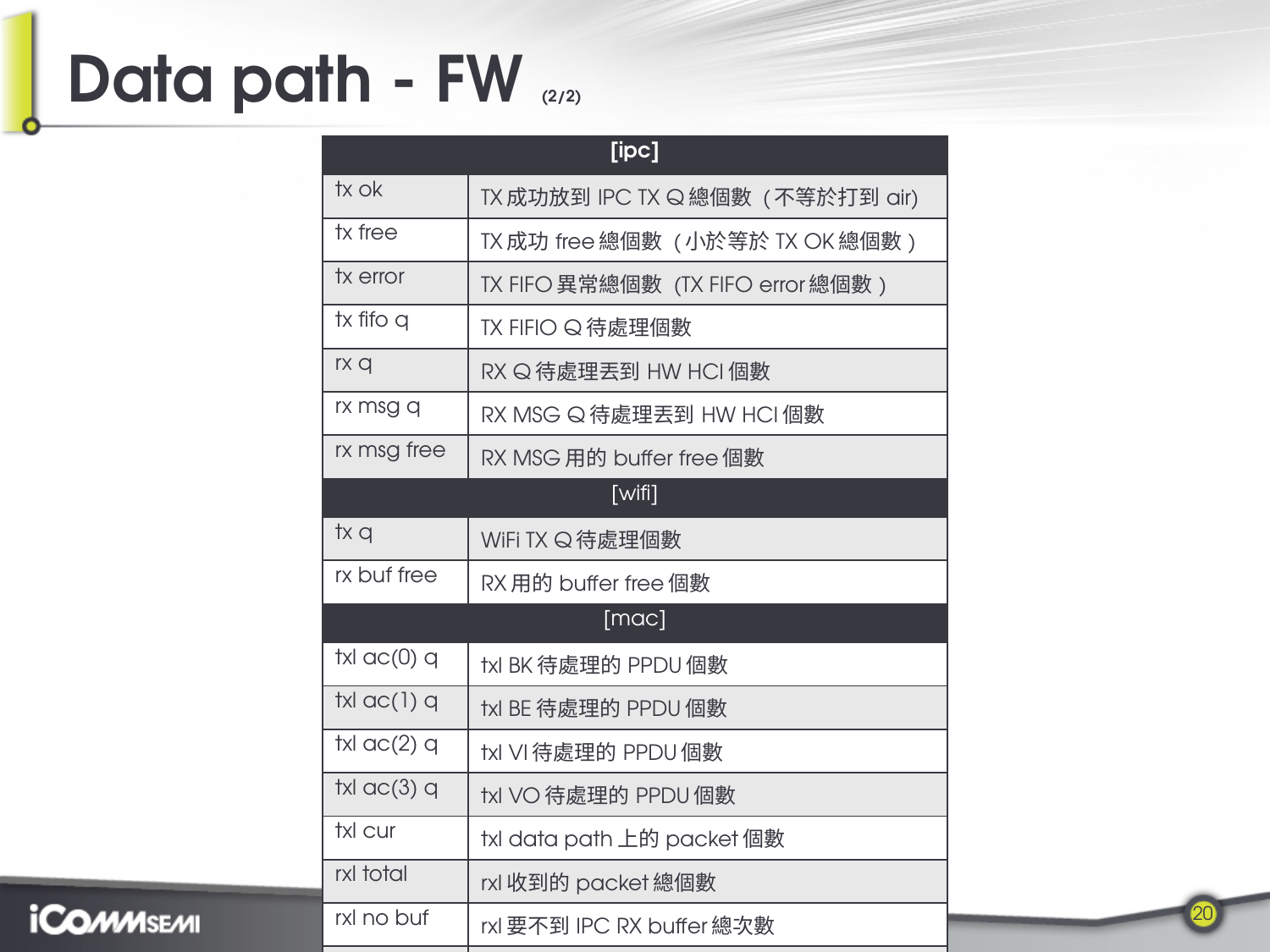

# Data path - FW (2/2)
| [ipc] |  |
| --- | --- |
| tx ok | TX成功放到IPC TX Q總個數 (不等於打到air) |
| tx free | TX成功free總個數 (小於等於TX OK總個數) |
| tx error | TX FIFO異常總個數 (TX FIFO error總個數) |
| tx fifo q | TX FIFIO Q待處理個數 |
| rx q | RX Q待處理丟到HW HCI個數 |
| rx msg q | RX MSG Q待處理丟到HW HCI個數 |
| rx msg free | RX MSG用的buffer free個數 |
| [wifi] |  |
| tx q | WiFi TX Q待處理個數 |
| rx buf free | RX用的buffer free個數 |
| [mac] |  |
| txl ac(0) q | txl BK待處理的PPDU個數 |
| txl ac(1) q | txl BE待處理的PPDU個數 |
| txl ac(2) q | txl VI待處理的PPDU個數 |
| txl ac(3) q | txl VO待處理的PPDU個數 |
| txl cur | txl data path上的packet個數 |
| rxl total | rxl收到的packet總個數 |
| rxl no buf | rxl要不到IPC RX buffer總次數 |
| drop dup rx | RX drop重複收到的packet個數 |